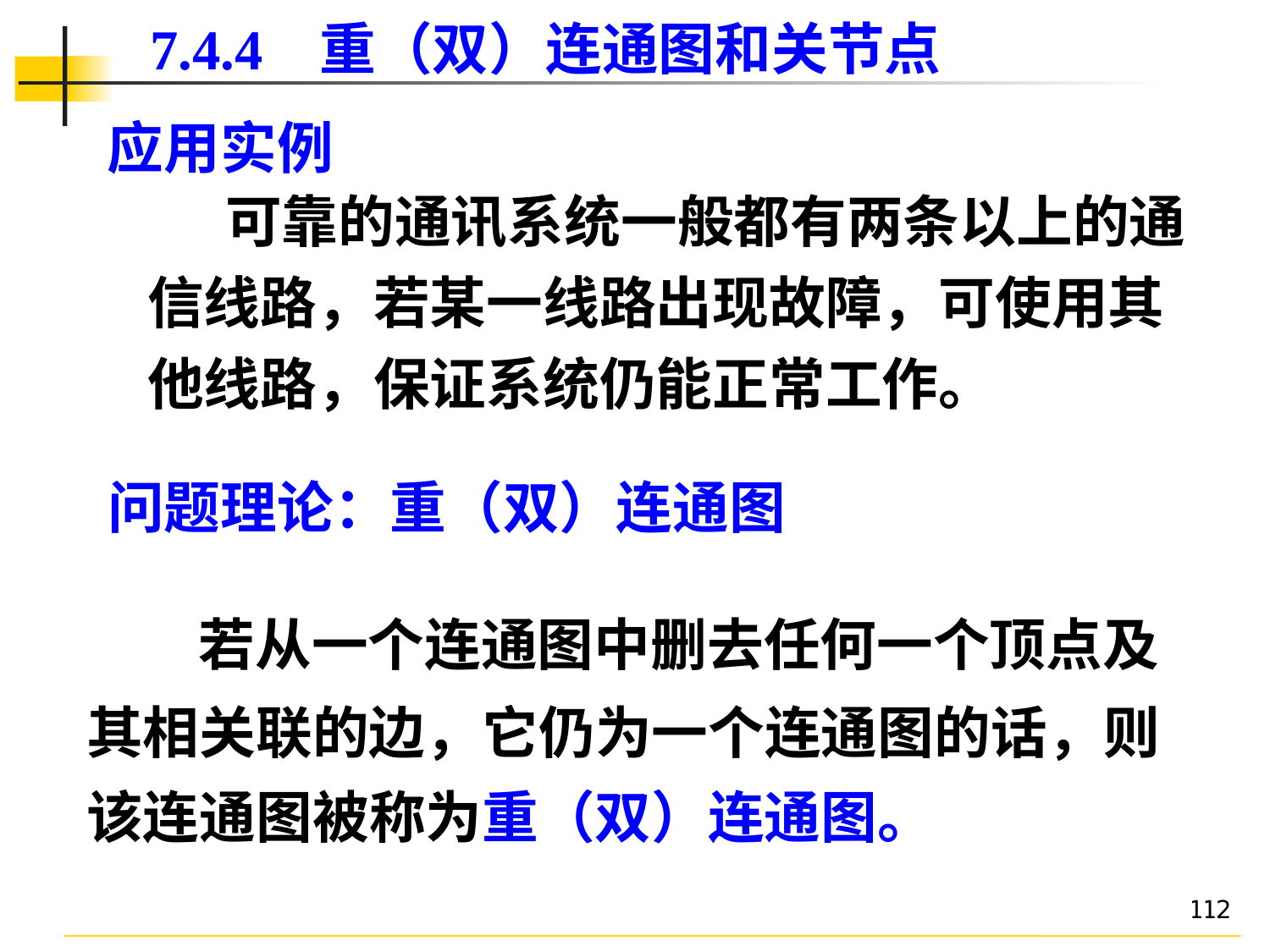

7.4.4   重（双）连通图和关节点
应用实例
      可靠的通讯系统一般都有两条以上的通信线路，若某一线路出现故障，可使用其他线路，保证系统仍能正常工作。
问题理论：重（双）连通图
      若从一个连通图中删去任何一个顶点及其相关联的边，它仍为一个连通图的话，则该连通图被称为重（双）连通图。
112